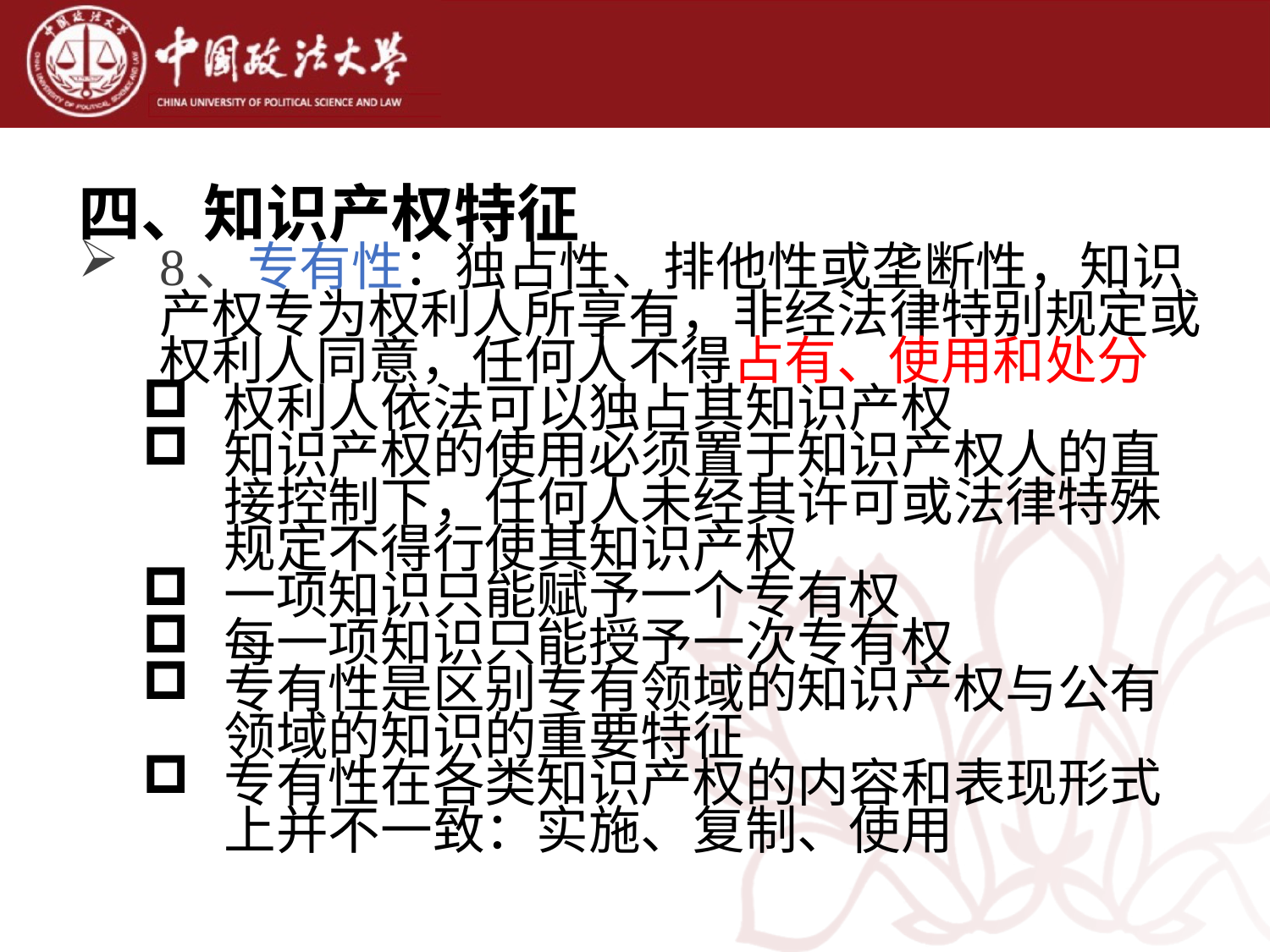

四、知识产权特征
8、专有性：独占性、排他性或垄断性，知识产权专为权利人所享有，非经法律特别规定或权利人同意，任何人不得占有、使用和处分
权利人依法可以独占其知识产权
知识产权的使用必须置于知识产权人的直接控制下，任何人未经其许可或法律特殊规定不得行使其知识产权
一项知识只能赋予一个专有权
每一项知识只能授予一次专有权
专有性是区别专有领域的知识产权与公有领域的知识的重要特征
专有性在各类知识产权的内容和表现形式上并不一致：实施、复制、使用